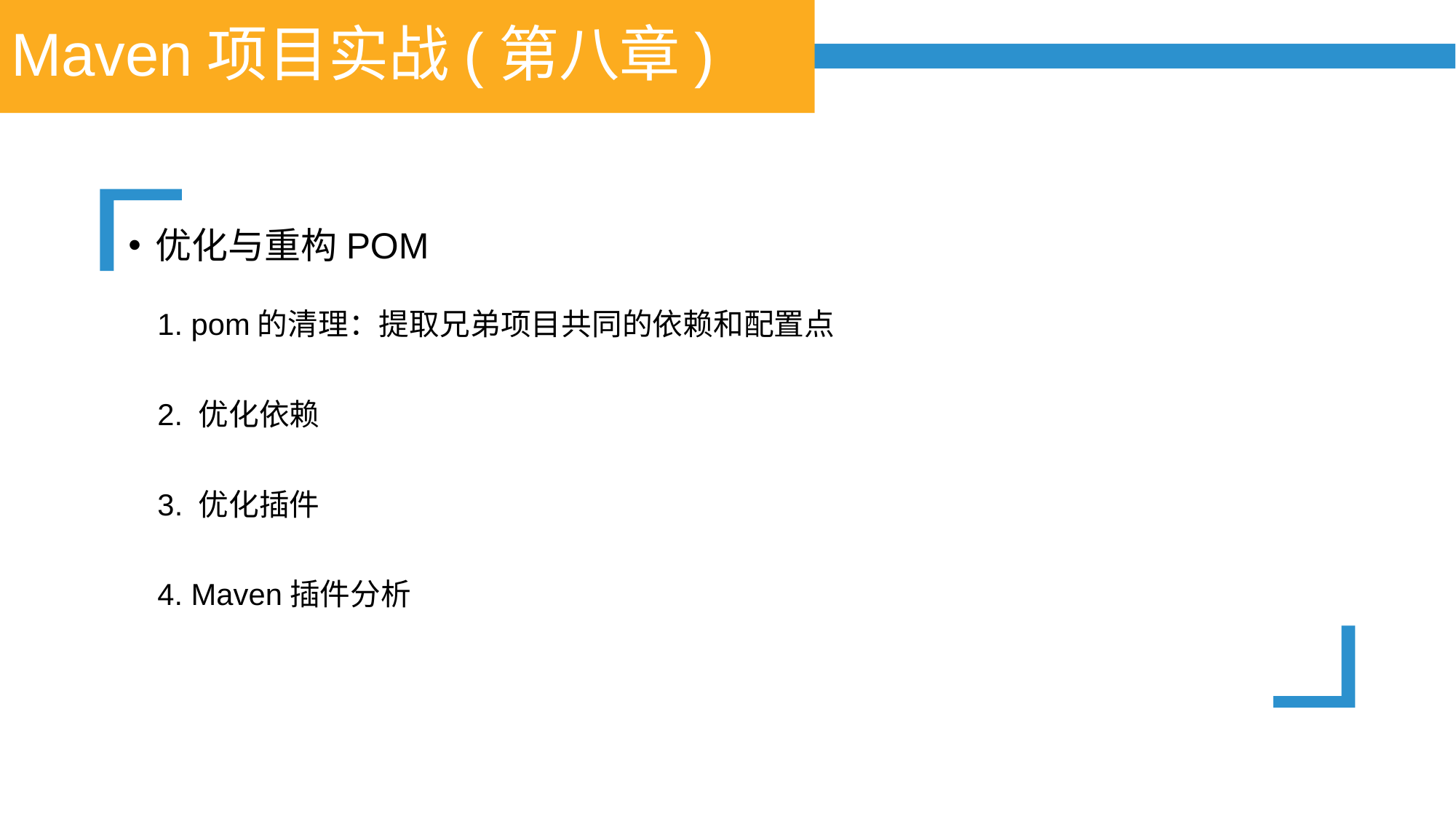

# Maven项目实战(第八章)

优化与重构POM

1. pom的清理：提取兄弟项目共同的依赖和配置点
2. 优化依赖
3. 优化插件
4. Maven插件分析